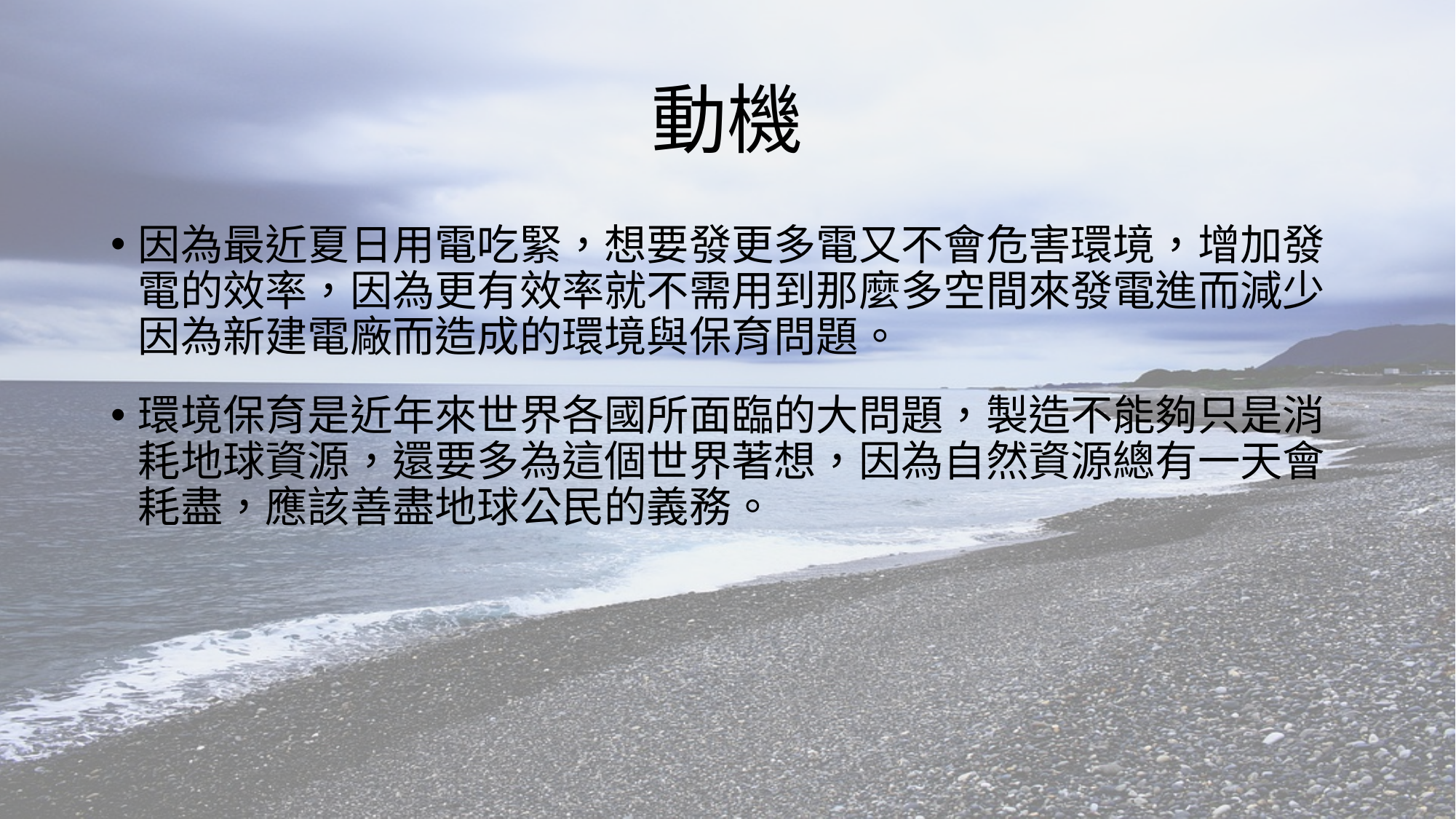

# 動機
因為最近夏日用電吃緊，想要發更多電又不會危害環境，增加發電的效率，因為更有效率就不需用到那麼多空間來發電進而減少因為新建電廠而造成的環境與保育問題。
環境保育是近年來世界各國所面臨的大問題，製造不能夠只是消耗地球資源，還要多為這個世界著想，因為自然資源總有一天會耗盡，應該善盡地球公民的義務。